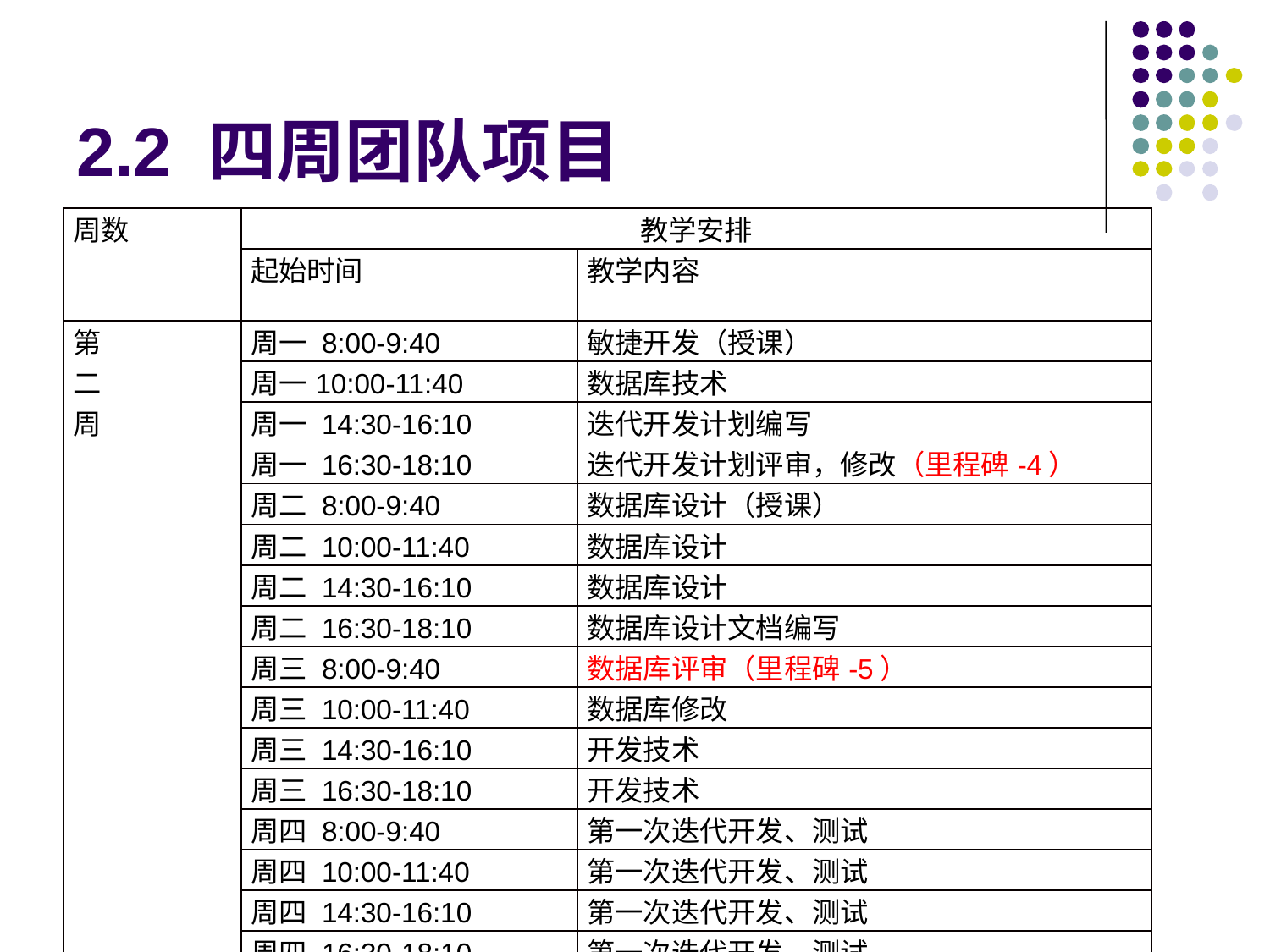

2.2 四周团队项目
| 周数 | 教学安排 |  |
| --- | --- | --- |
|  | 起始时间 | 教学内容 |
| 第 二 周 | 周一 8:00-9:40 | 敏捷开发（授课） |
|  | 周一10:00-11:40 | 数据库技术 |
|  | 周一 14:30-16:10 | 迭代开发计划编写 |
|  | 周一 16:30-18:10 | 迭代开发计划评审，修改（里程碑-4） |
|  | 周二 8:00-9:40 | 数据库设计（授课） |
|  | 周二 10:00-11:40 | 数据库设计 |
|  | 周二 14:30-16:10 | 数据库设计 |
|  | 周二 16:30-18:10 | 数据库设计文档编写 |
|  | 周三 8:00-9:40 | 数据库评审（里程碑-5） |
|  | 周三 10:00-11:40 | 数据库修改 |
|  | 周三 14:30-16:10 | 开发技术 |
|  | 周三 16:30-18:10 | 开发技术 |
|  | 周四 8:00-9:40 | 第一次迭代开发、测试 |
|  | 周四 10:00-11:40 | 第一次迭代开发、测试 |
|  | 周四 14:30-16:10 | 第一次迭代开发、测试 |
|  | 周四 16:30-18:10 | 第一次迭代开发、测试 |
|  | 周五 8:00-9:40 | 第一次迭代开发、测试 |
|  | 周五 10:00-11:40 | 第一次迭代开发/提交代码 |
|  | 周五 14:30-16:10 | 第一次迭代开发/阅读代码 |
|  | 周五 16:30-18:10 | 端午节放假 |